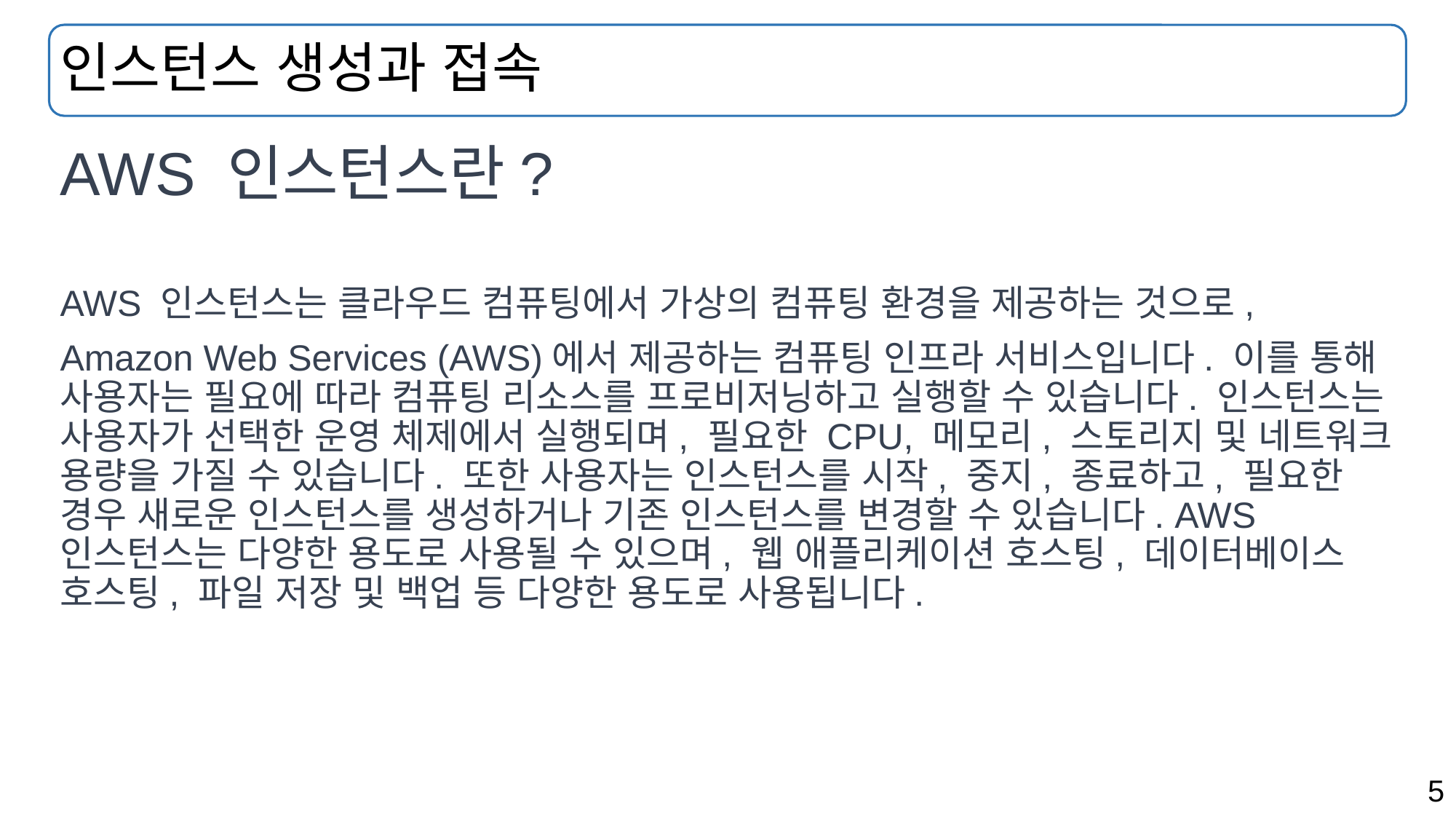

# 인스턴스 생성과 접속
AWS 인스턴스란?

AWS 인스턴스는 클라우드 컴퓨팅에서 가상의 컴퓨팅 환경을 제공하는 것으로,
Amazon Web Services (AWS)에서 제공하는 컴퓨팅 인프라 서비스입니다. 이를 통해 사용자는 필요에 따라 컴퓨팅 리소스를 프로비저닝하고 실행할 수 있습니다. 인스턴스는 사용자가 선택한 운영 체제에서 실행되며, 필요한 CPU, 메모리, 스토리지 및 네트워크 용량을 가질 수 있습니다. 또한 사용자는 인스턴스를 시작, 중지, 종료하고, 필요한 경우 새로운 인스턴스를 생성하거나 기존 인스턴스를 변경할 수 있습니다. AWS 인스턴스는 다양한 용도로 사용될 수 있으며, 웹 애플리케이션 호스팅, 데이터베이스 호스팅, 파일 저장 및 백업 등 다양한 용도로 사용됩니다.